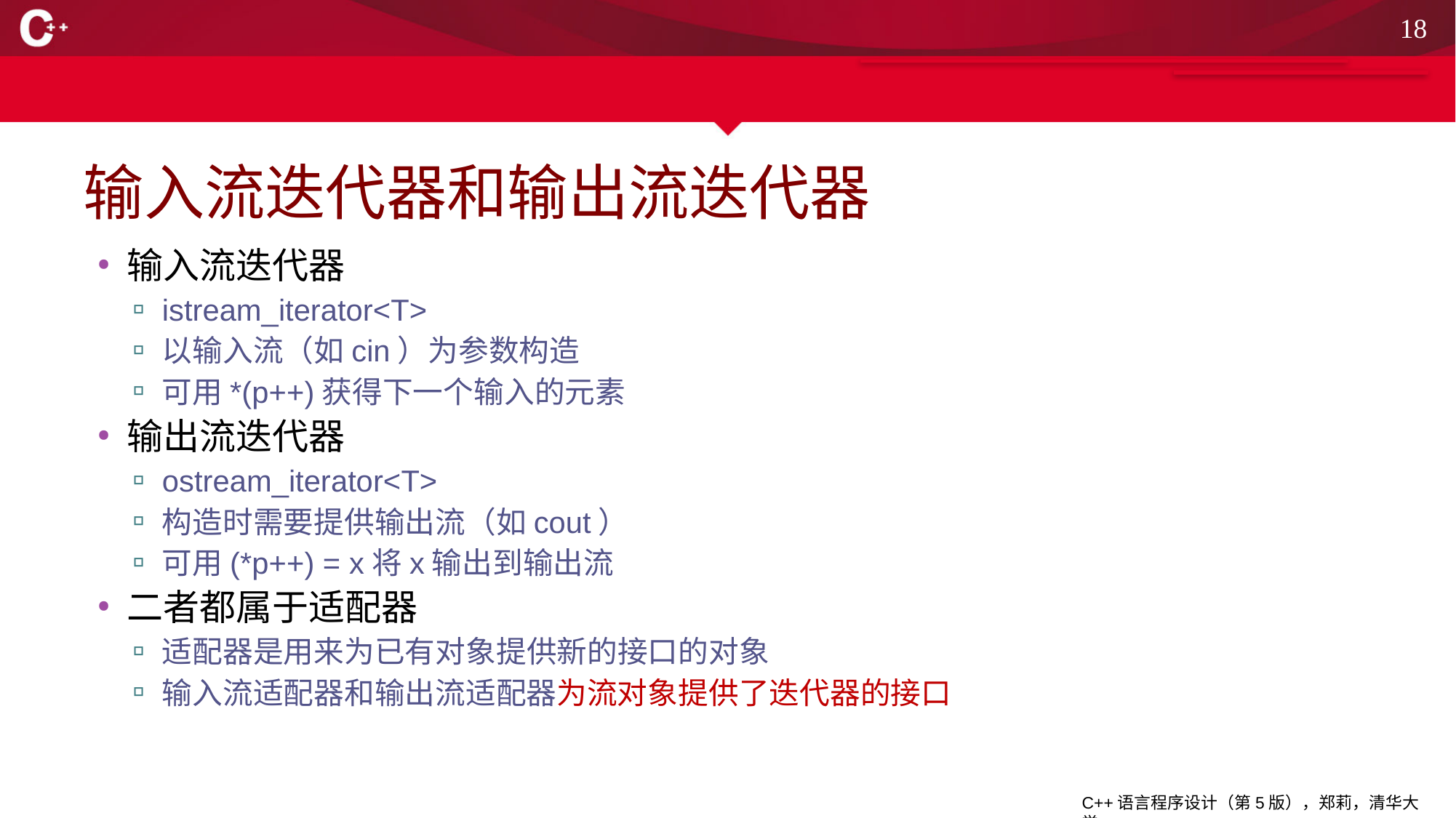

18
# 输入流迭代器和输出流迭代器
输入流迭代器
istream_iterator<T>
以输入流（如cin）为参数构造
可用*(p++)获得下一个输入的元素
输出流迭代器
ostream_iterator<T>
构造时需要提供输出流（如cout）
可用(*p++) = x将x输出到输出流
二者都属于适配器
适配器是用来为已有对象提供新的接口的对象
输入流适配器和输出流适配器为流对象提供了迭代器的接口